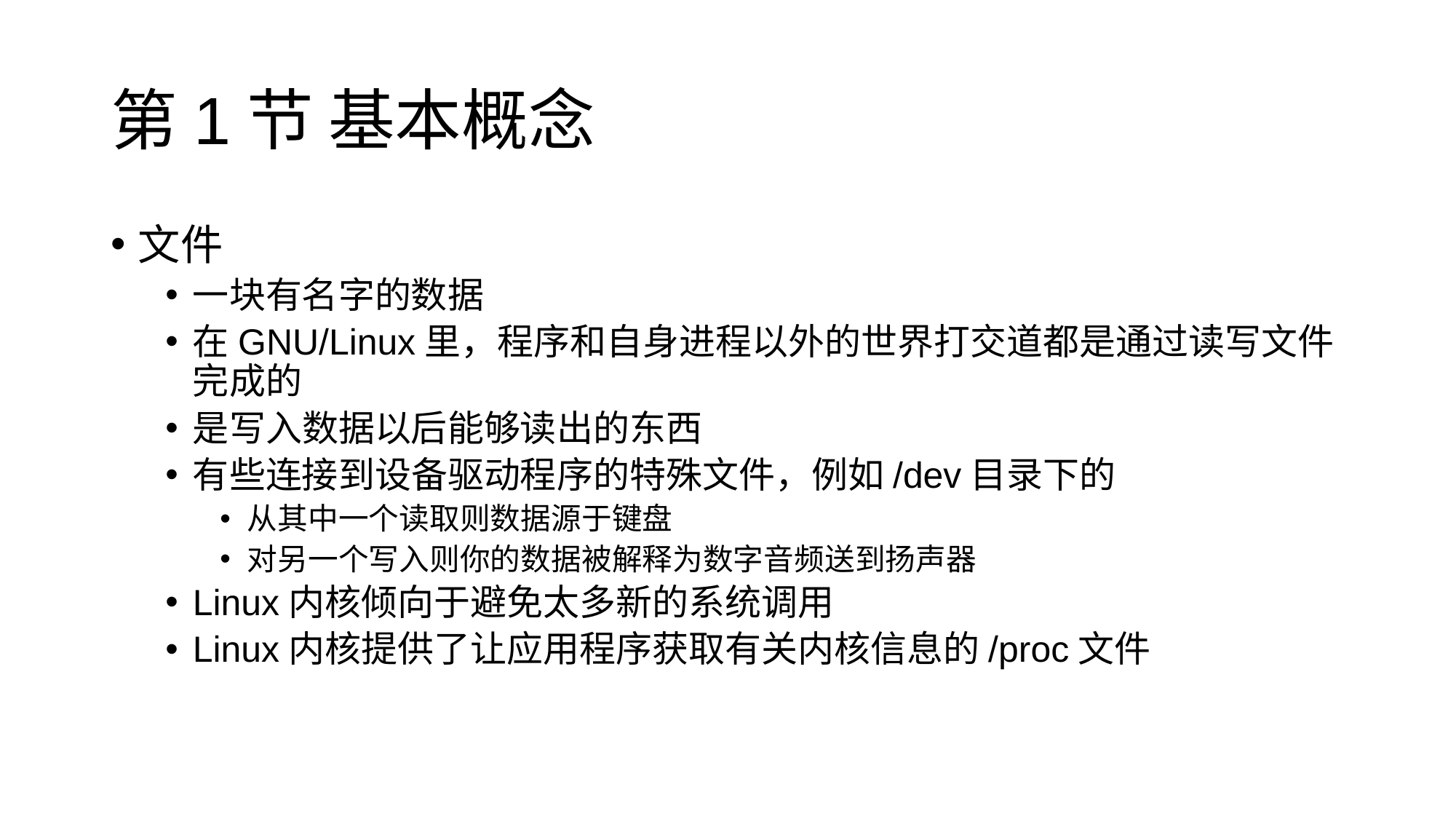

# 第1节 基本概念
文件
一块有名字的数据
在GNU/Linux里，程序和自身进程以外的世界打交道都是通过读写文件完成的
是写入数据以后能够读出的东西
有些连接到设备驱动程序的特殊文件，例如/dev目录下的
从其中一个读取则数据源于键盘
对另一个写入则你的数据被解释为数字音频送到扬声器
Linux内核倾向于避免太多新的系统调用
Linux内核提供了让应用程序获取有关内核信息的/proc文件